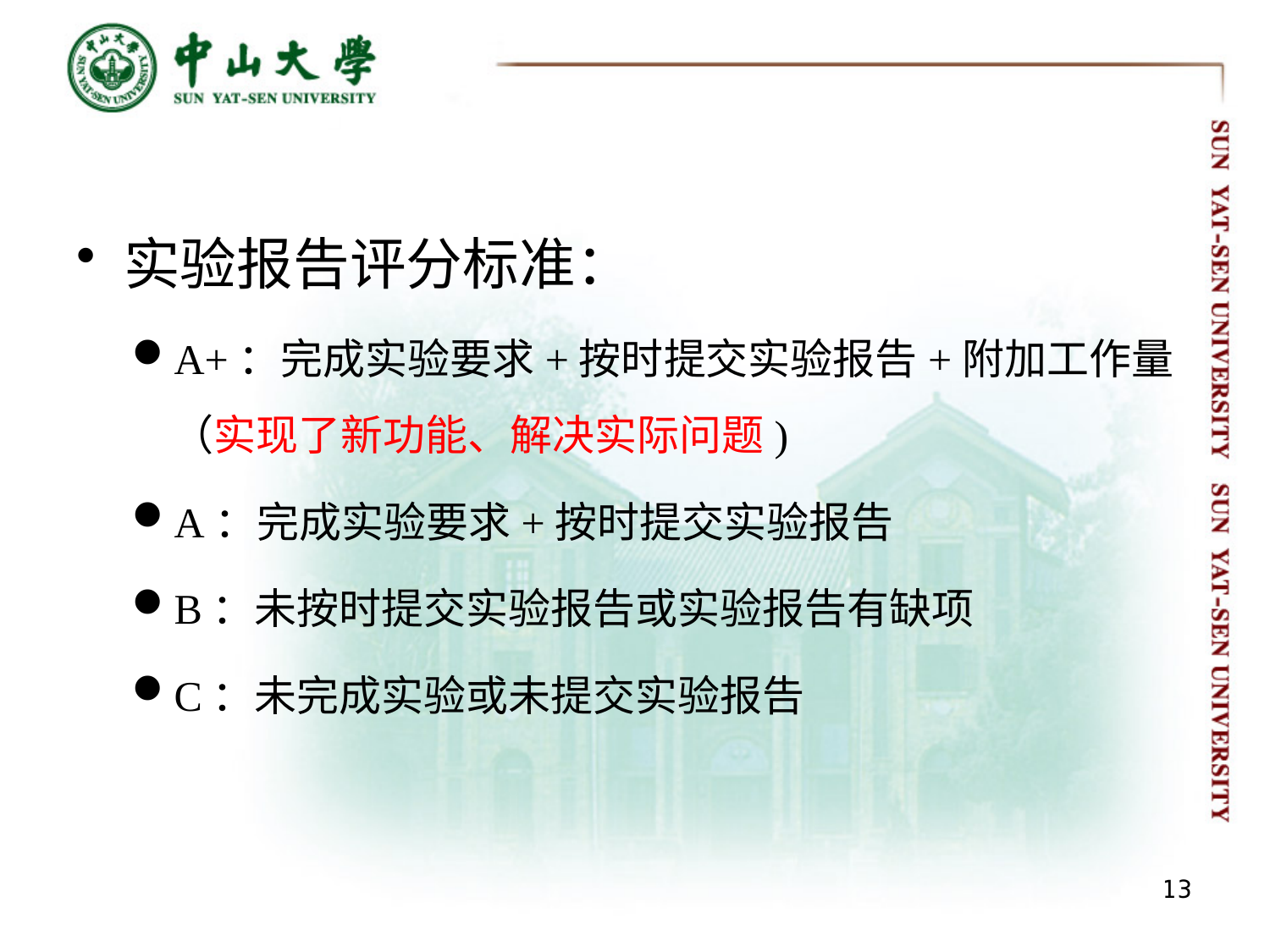

#
实验报告评分标准：
A+：完成实验要求+按时提交实验报告+附加工作量（实现了新功能、解决实际问题)
A：完成实验要求+按时提交实验报告
B：未按时提交实验报告或实验报告有缺项
C：未完成实验或未提交实验报告

13